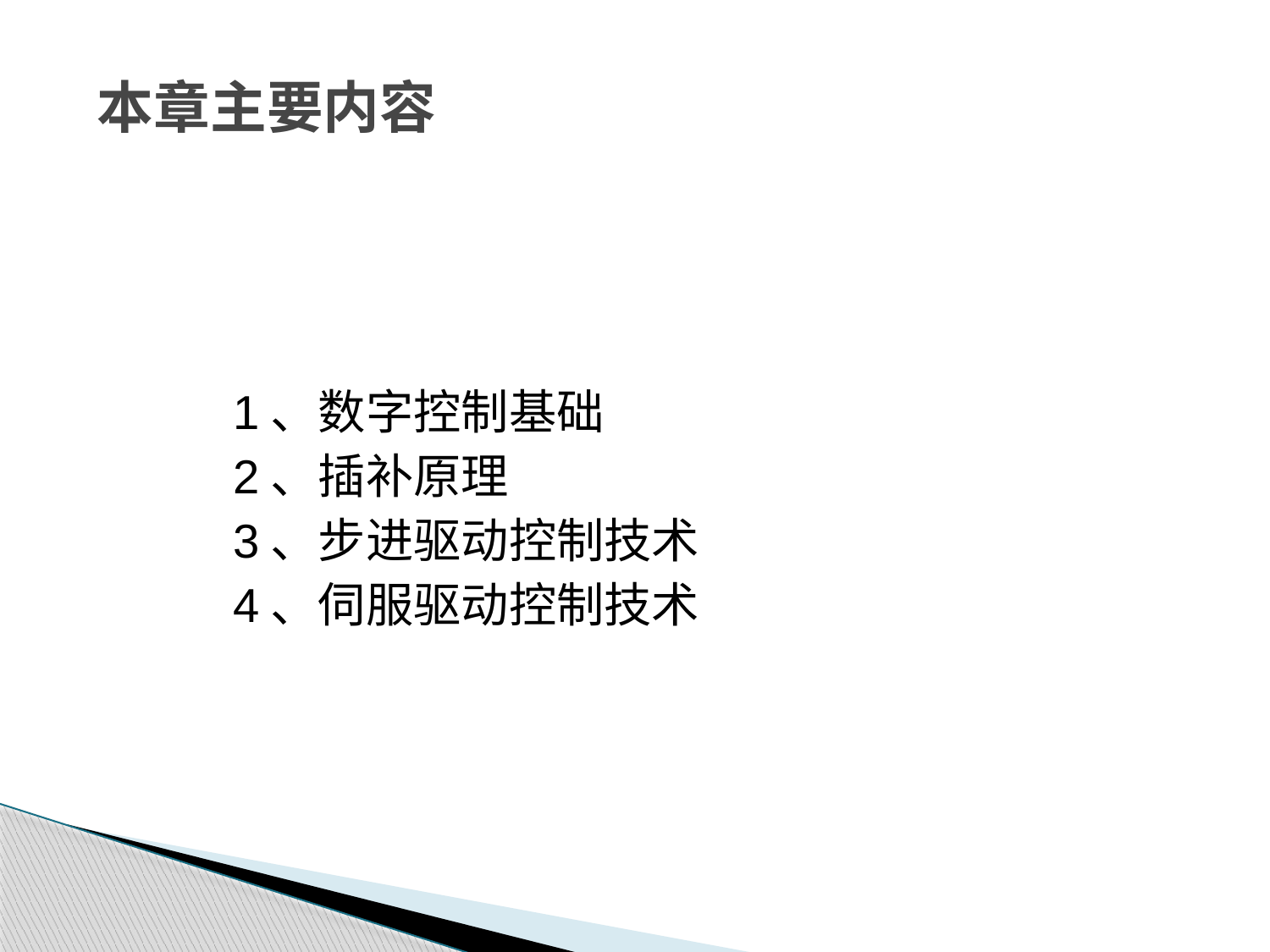

# 本章主要内容
1、数字控制基础
2、插补原理
3、步进驱动控制技术
4、伺服驱动控制技术